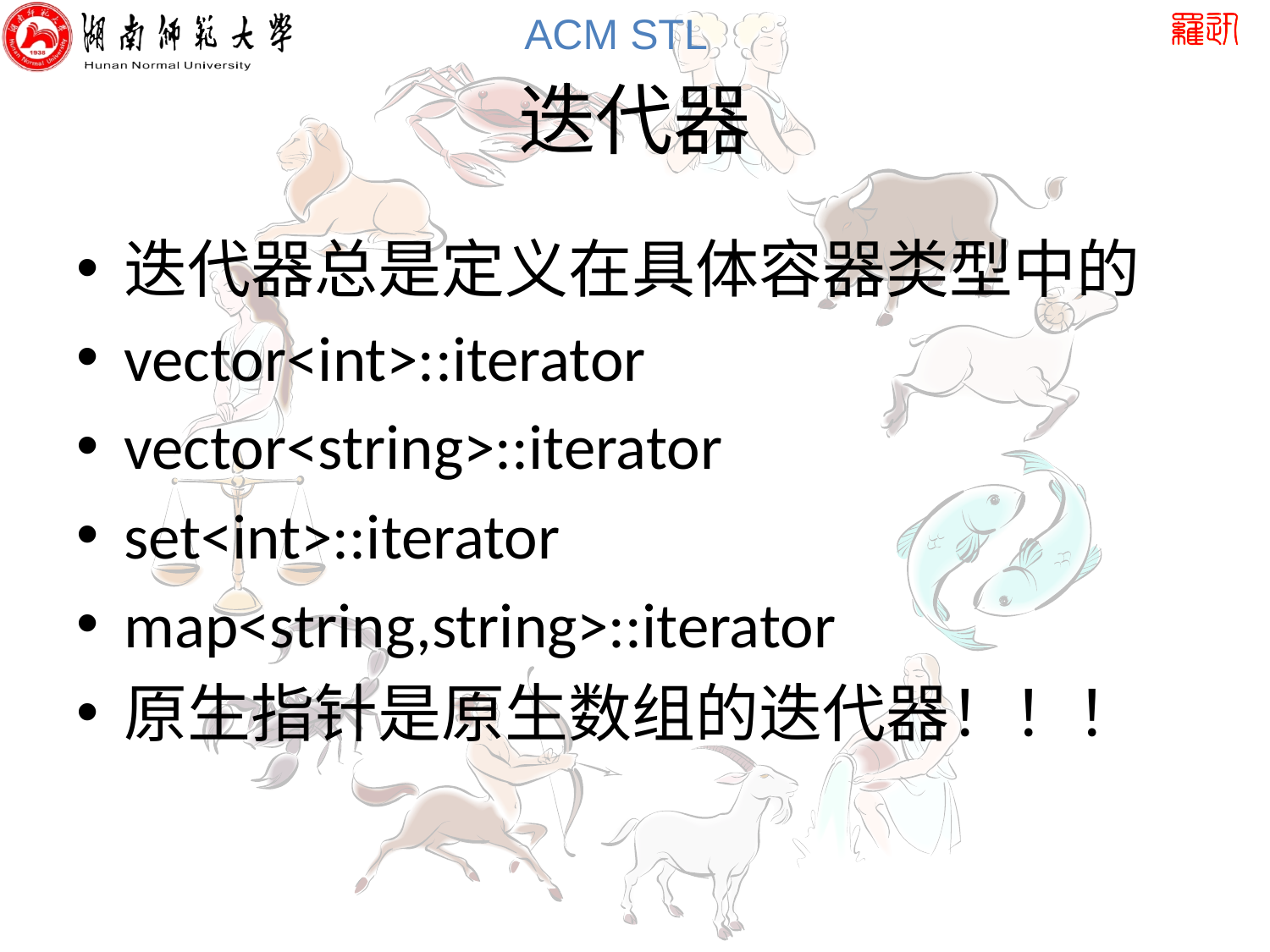

# 迭代器
迭代器总是定义在具体容器类型中的
vector<int>::iterator
vector<string>::iterator
set<int>::iterator
map<string,string>::iterator
原生指针是原生数组的迭代器！！！